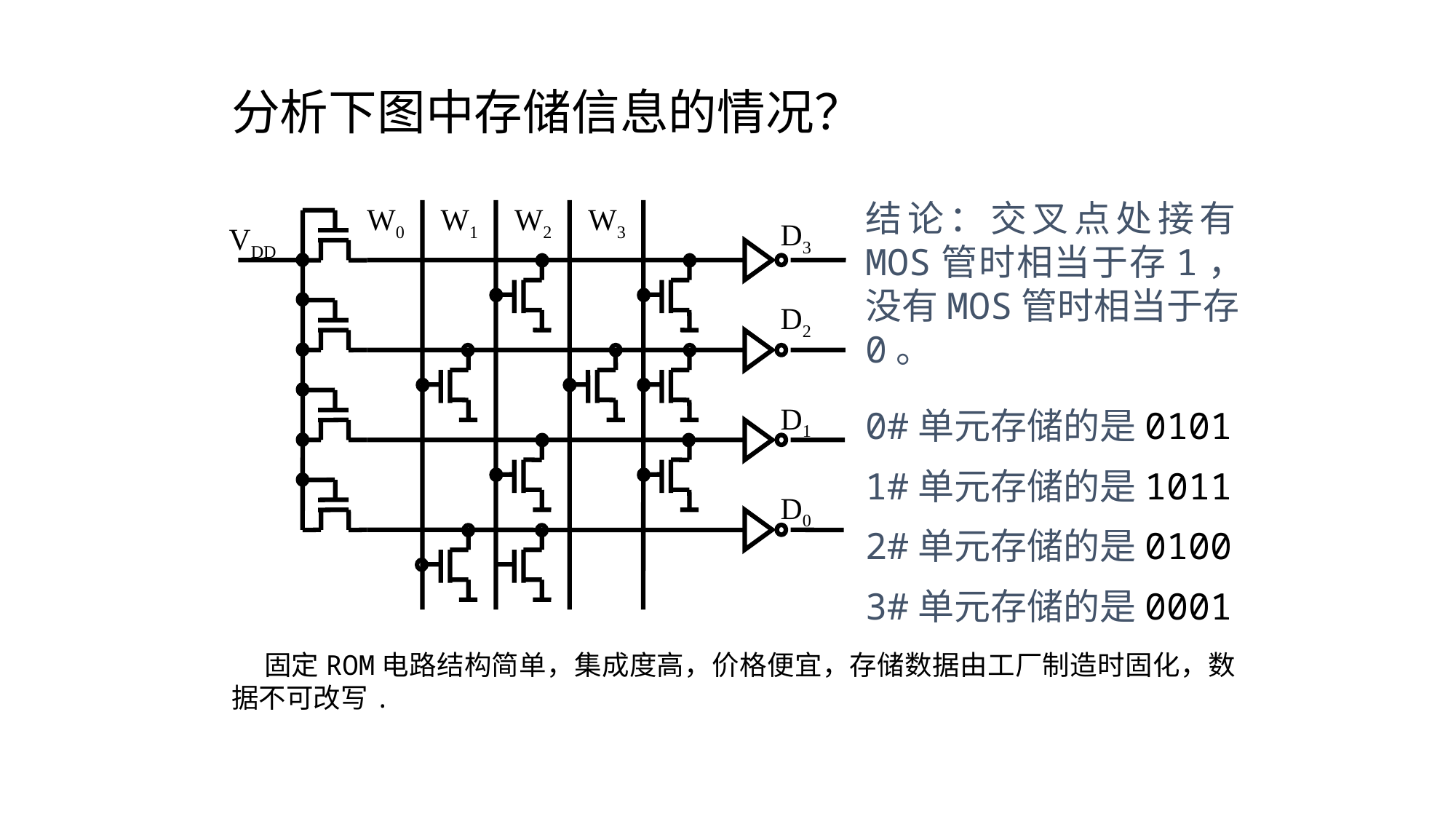

分析下图中存储信息的情况？
结论：交叉点处接有MOS管时相当于存1，没有MOS管时相当于存0。
0#单元存储的是0101
1#单元存储的是1011
2#单元存储的是0100
3#单元存储的是0001
W0

W1

W2

W3

VDD

D3
D2
D1
D0
    固定ROM电路结构简单，集成度高，价格便宜，存储数据由工厂制造时固化，数据不可改写.